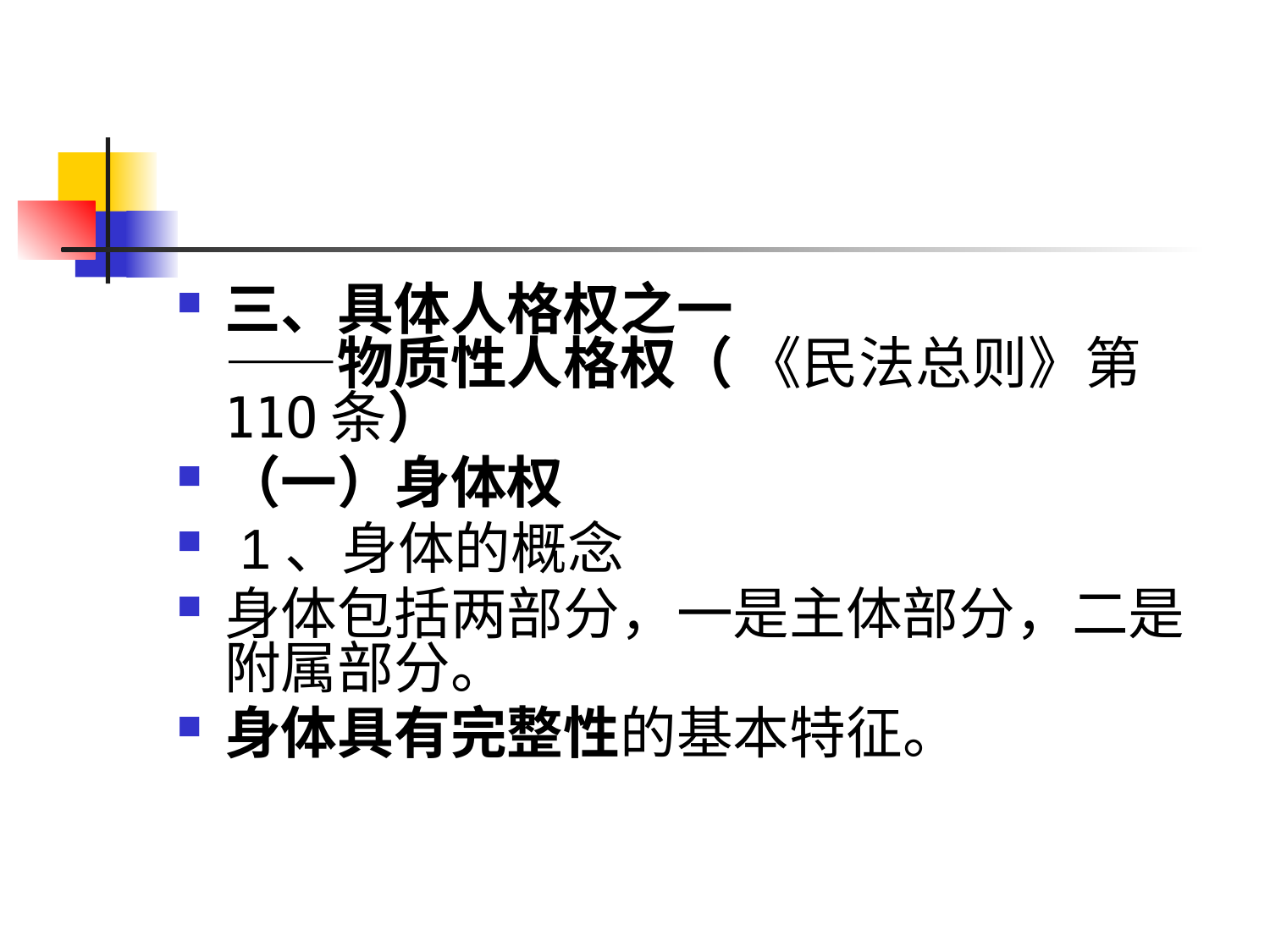

#
三、具体人格权之一
——物质性人格权（ 《民法总则》第110条）
（一）身体权
 1、身体的概念
身体包括两部分，一是主体部分，二是附属部分。
身体具有完整性的基本特征。